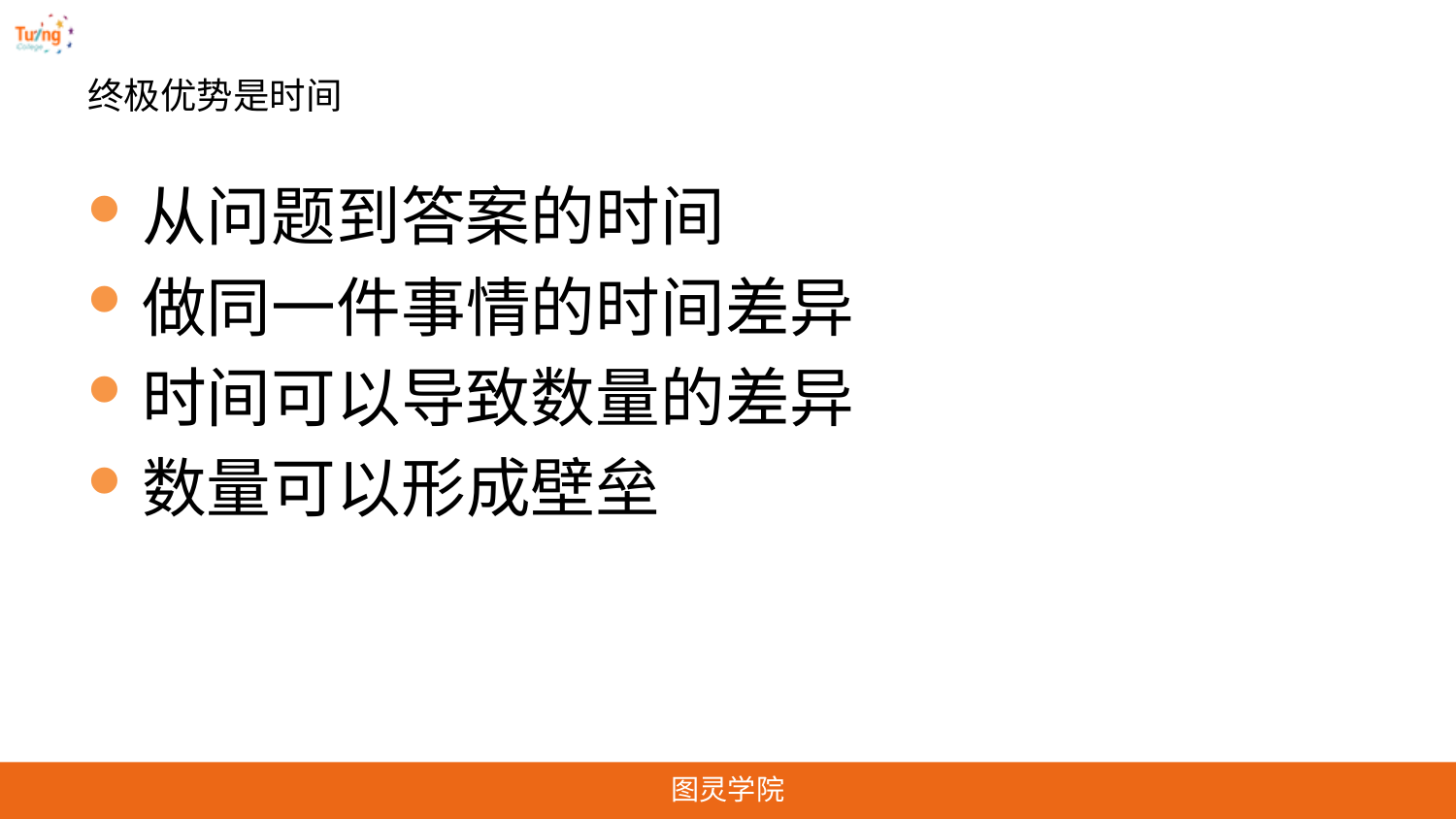

# 终极优势是时间
从问题到答案的时间
做同一件事情的时间差异
时间可以导致数量的差异
数量可以形成壁垒
图灵学院